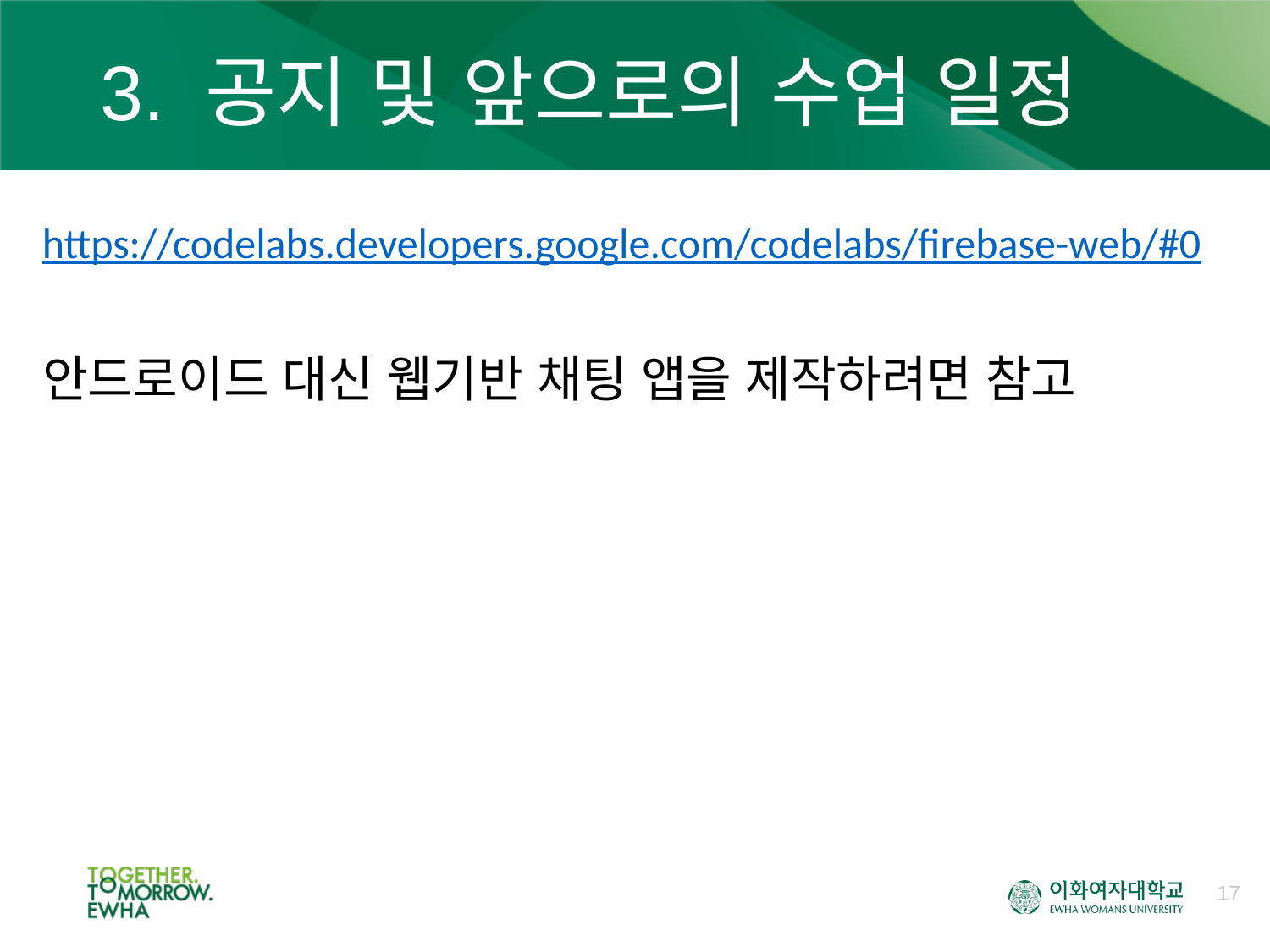

# 3. 공지 및 앞으로의 수업 일정
https://codelabs.developers.google.com/codelabs/firebase-web/#0
안드로이드 대신 웹기반 채팅 앱을 제작하려면 참고
17